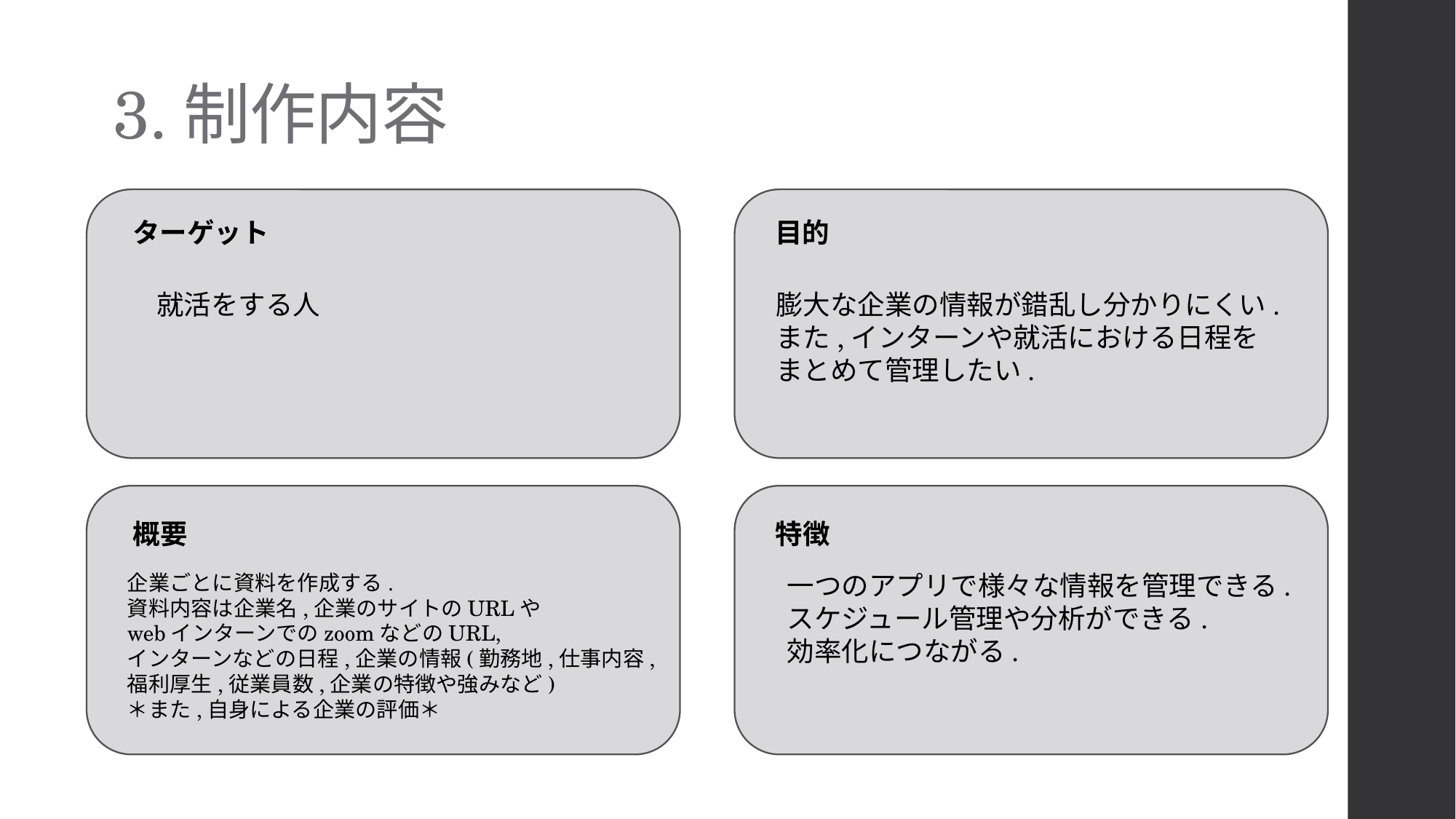

# 3.制作内容

目的
ターゲット
膨大な企業の情報が錯乱し分かりにくい.
また,インターンや就活における日程を
まとめて管理したい.

就活をする人

特徴
概要
一つのアプリで様々な情報を管理できる.
スケジュール管理や分析ができる.
効率化につながる.

企業ごとに資料を作成する.
資料内容は企業名,企業のサイトのURLや
webインターンでのzoomなどのURL,
インターンなどの日程,企業の情報(勤務地,仕事内容,福利厚生,従業員数,企業の特徴や強みなど)
＊また,自身による企業の評価＊